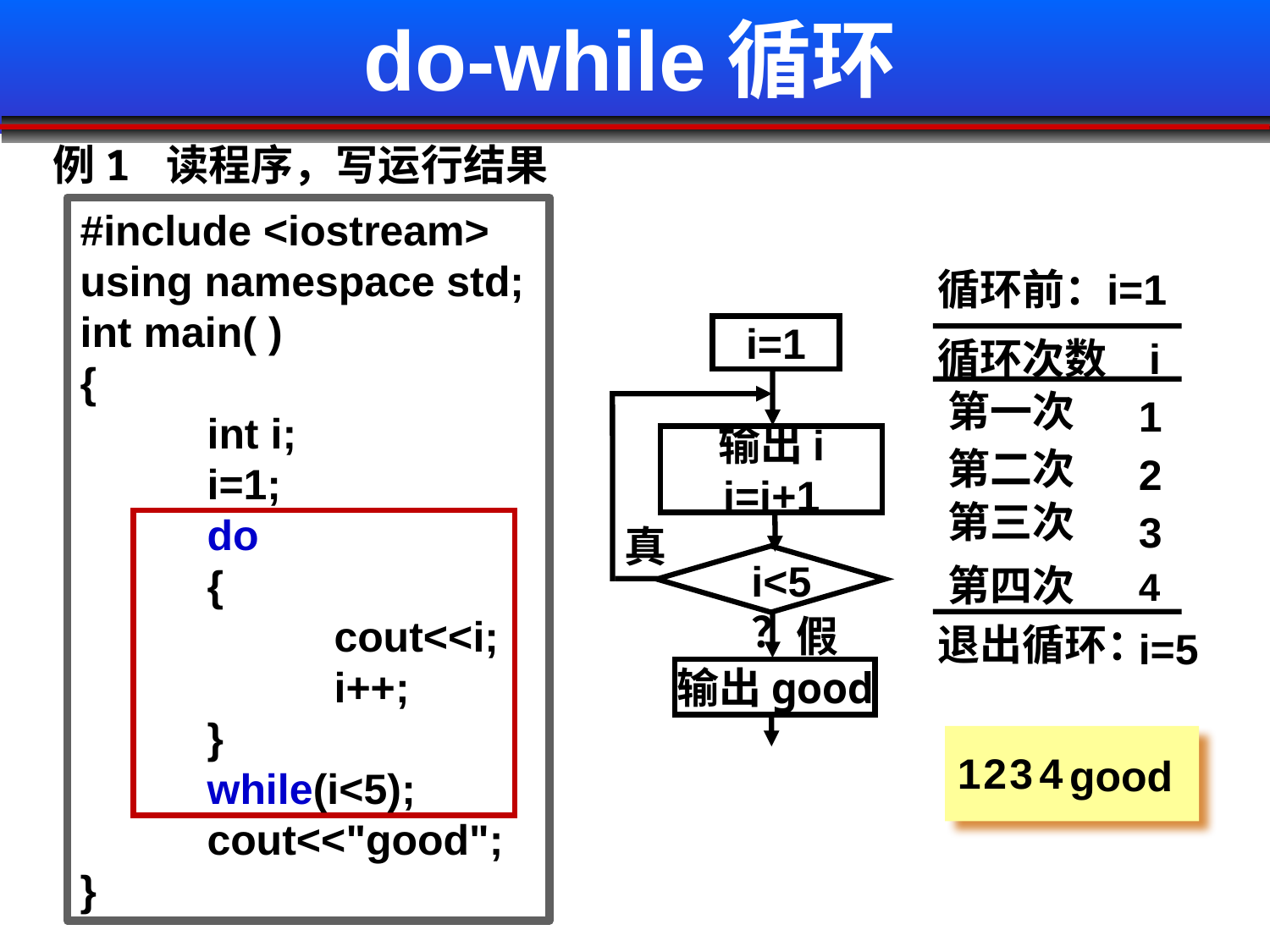

# do-while循环

 例1 读程序，写运行结果
#include <iostream>
using namespace std;
int main( )
{
	int i;
	i=1;
	do
	{
		cout<<i;
		i++;
	}
	while(i<5);
	cout<<"good";
}
循环前：
i=1
i=1
循环次数

i

第一次
1

输出i
i=i+1
第二次
2
第三次
3

真

i<5？
第四次
4

假
退出循环：

i=5

输出good

1
2
3
4
good